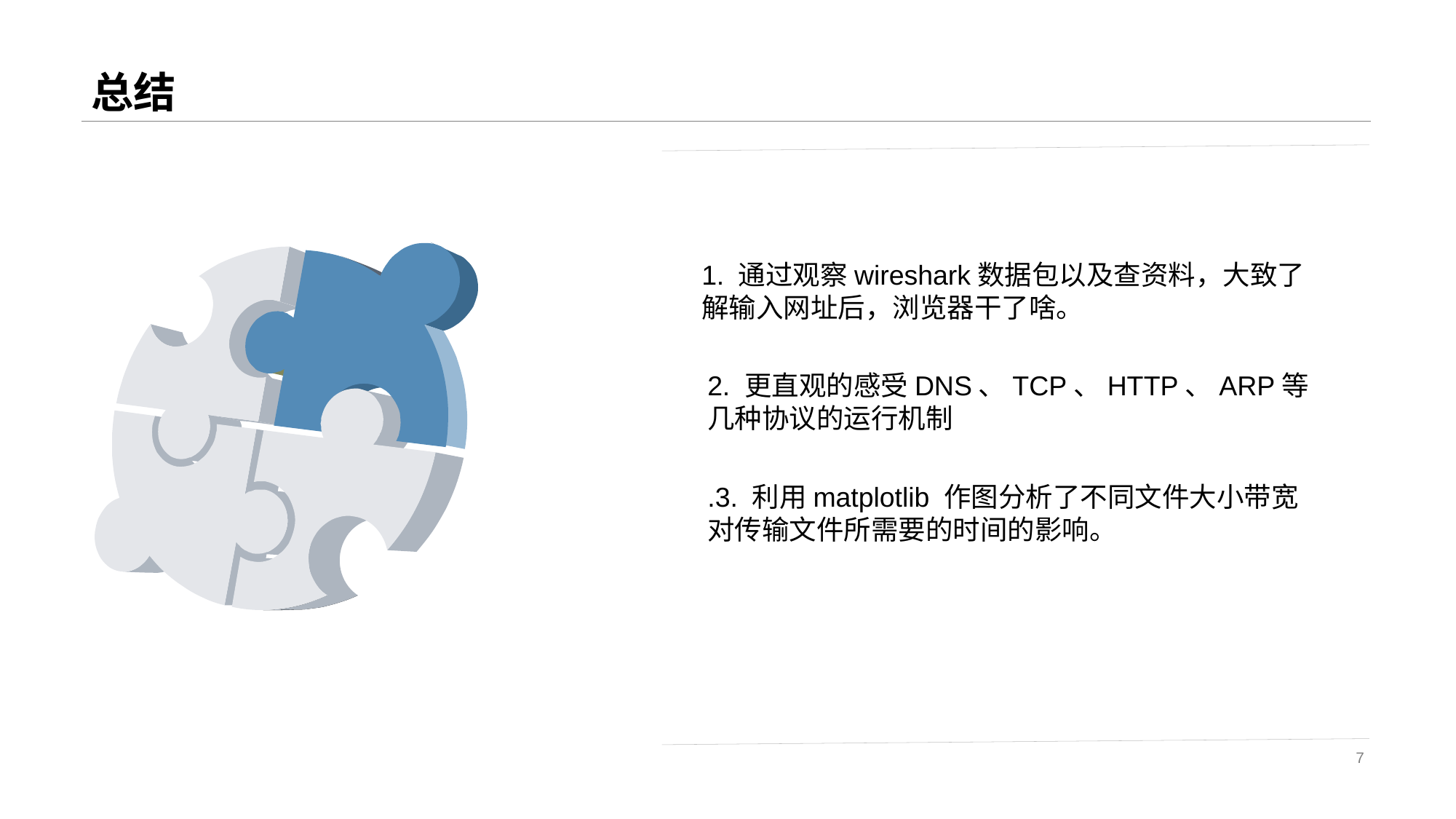

# 总结

1. 通过观察wireshark数据包以及查资料，大致了解输入网址后，浏览器干了啥。
2. 更直观的感受DNS、TCP、HTTP、ARP等几种协议的运行机制
.3. 利用matplotlib 作图分析了不同文件大小带宽对传输文件所需要的时间的影响。
7